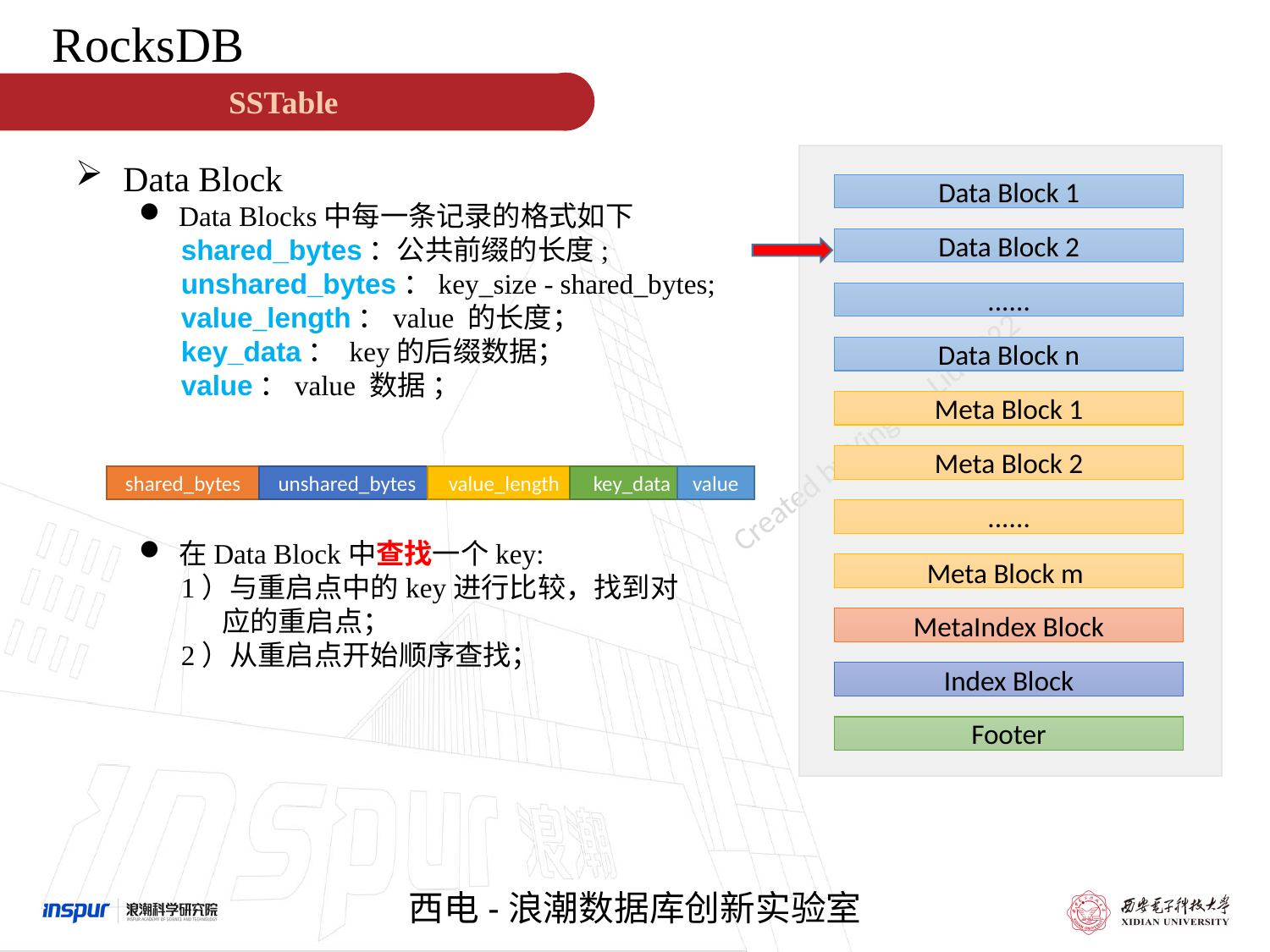

RocksDB

SSTable

Data Block
Data Blocks中每一条记录的格式如下
      shared_bytes：公共前缀的长度;
      unshared_bytes：key_size - shared_bytes;
      value_length：value 的长度；
      key_data： key的后缀数据；
      value：value 数据 ；

在Data Block中查找一个key:
      1）与重启点中的key进行比较，找到对
            应的重启点；
      2）从重启点开始顺序查找；
Data Block 1
Data Block 2

......
Data Block n
Meta Block 1
Meta Block 2
value
shared_bytes
unshared_bytes
value_length
key_data
......
Meta Block m
MetaIndex Block
Index Block
Footer